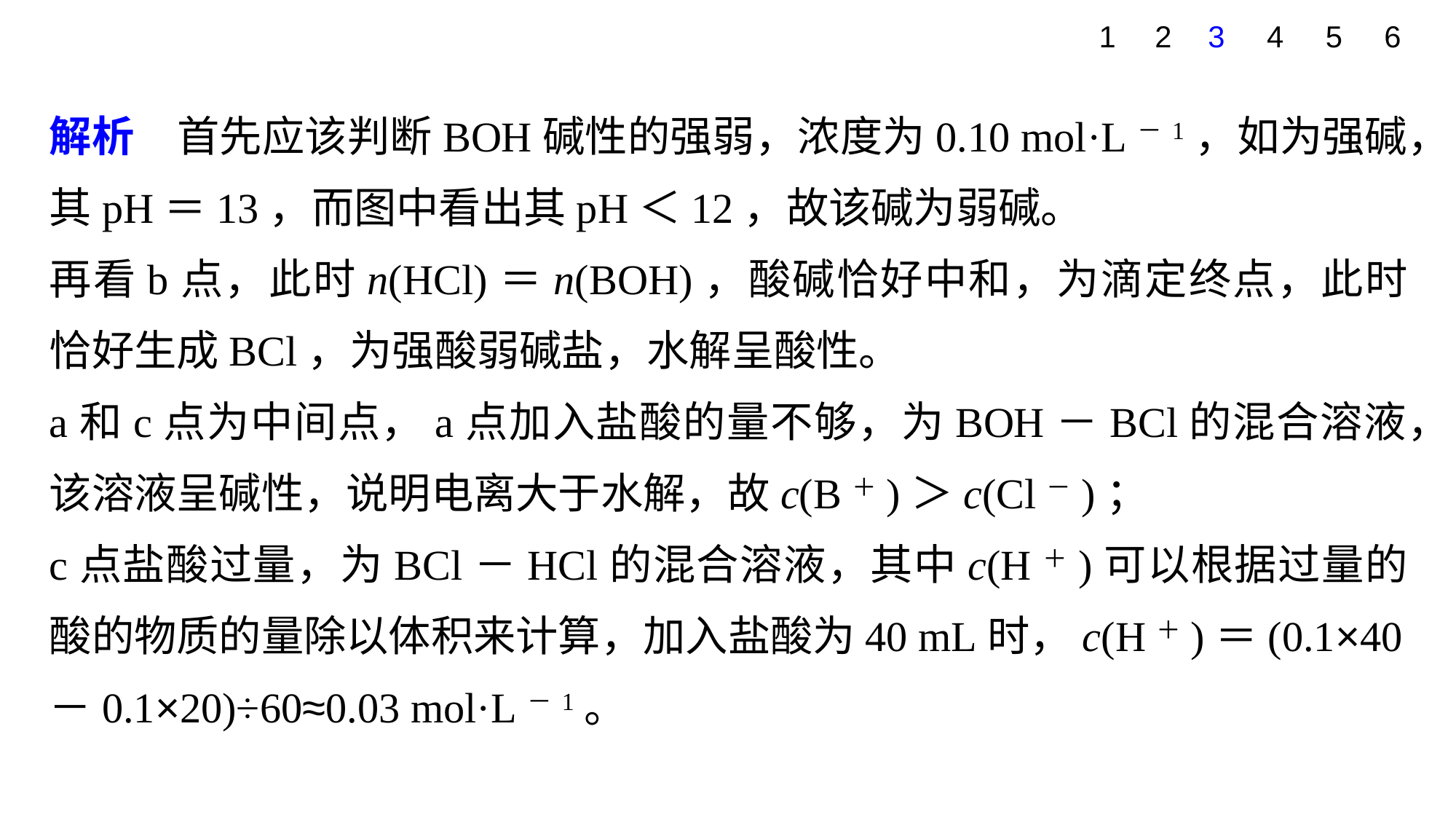

1
2
3
4
5
6
解析　首先应该判断BOH碱性的强弱，浓度为0.10 mol·L－1，如为强碱，其pH＝13，而图中看出其pH＜12，故该碱为弱碱。
再看b点，此时n(HCl)＝n(BOH)，酸碱恰好中和，为滴定终点，此时恰好生成BCl，为强酸弱碱盐，水解呈酸性。
a和c点为中间点，a点加入盐酸的量不够，为BOH－BCl的混合溶液，该溶液呈碱性，说明电离大于水解，故c(B＋)＞c(Cl－)；
c点盐酸过量，为BCl－HCl的混合溶液，其中c(H＋)可以根据过量的酸的物质的量除以体积来计算，加入盐酸为40 mL时，c(H＋)＝(0.1×40－0.1×20)÷60≈0.03 mol·L－1。